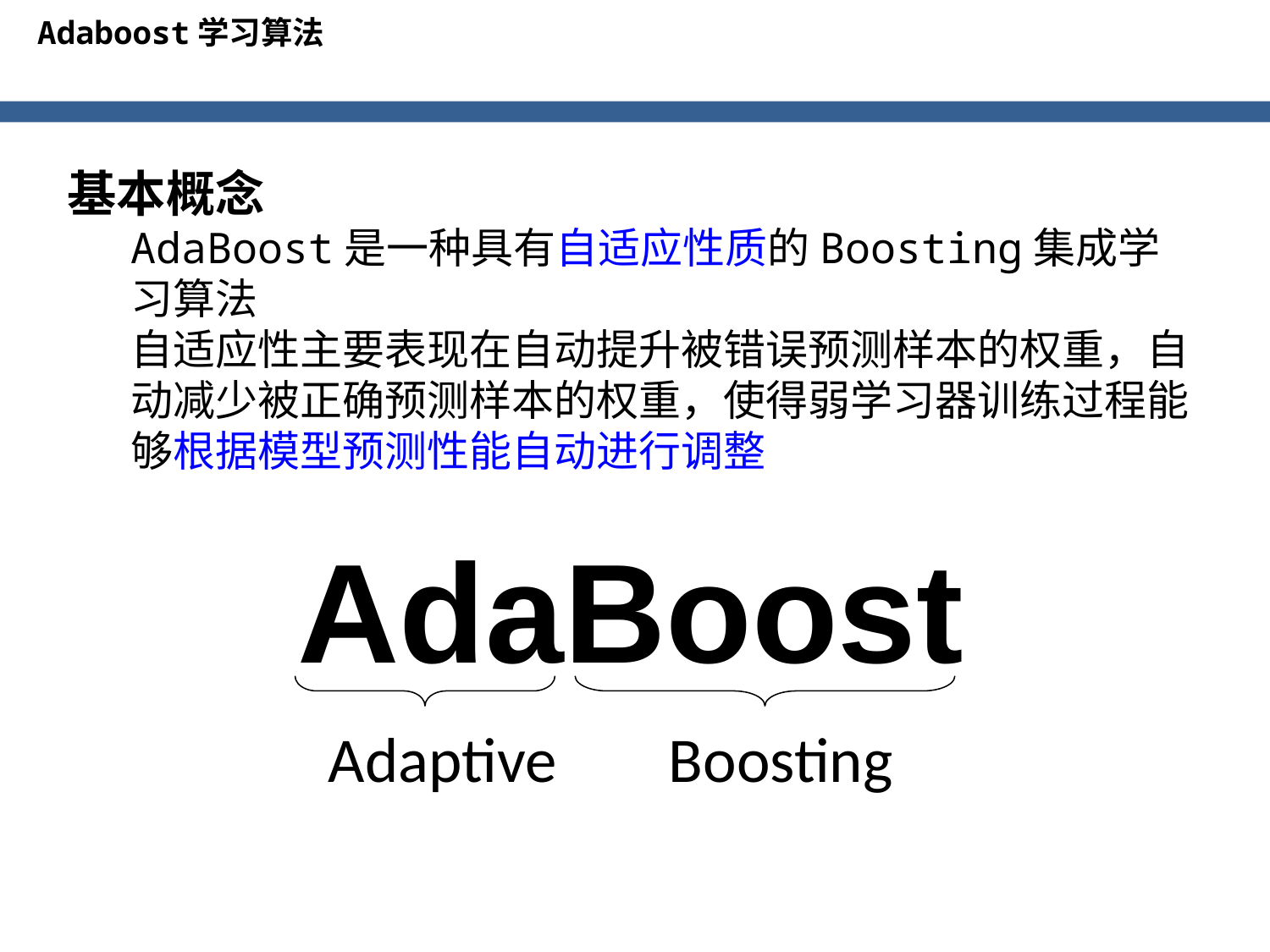

Adaboost学习算法
基本概念
AdaBoost是一种具有自适应性质的Boosting集成学习算法
自适应性主要表现在自动提升被错误预测样本的权重，自动减少被正确预测样本的权重，使得弱学习器训练过程能够根据模型预测性能自动进行调整

     Boosting
AdaBoost

 Adaptive